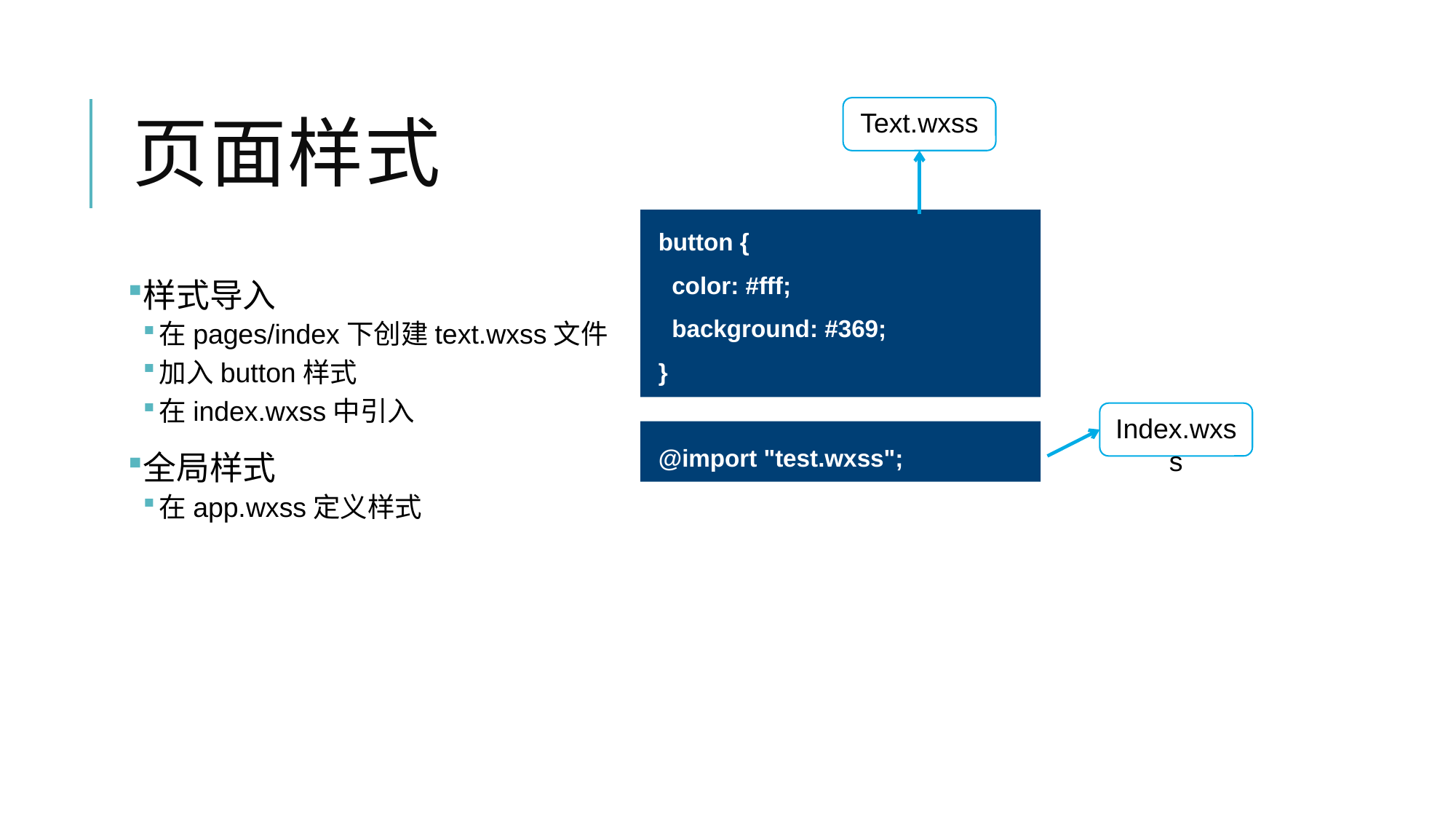

# 页面样式
Text.wxss
button {
  color: #fff;
  background: #369;
}

样式导入
在pages/index下创建text.wxss文件
加入button样式
在index.wxss中引入
全局样式
在app.wxss定义样式
Index.wxss

@import "test.wxss";